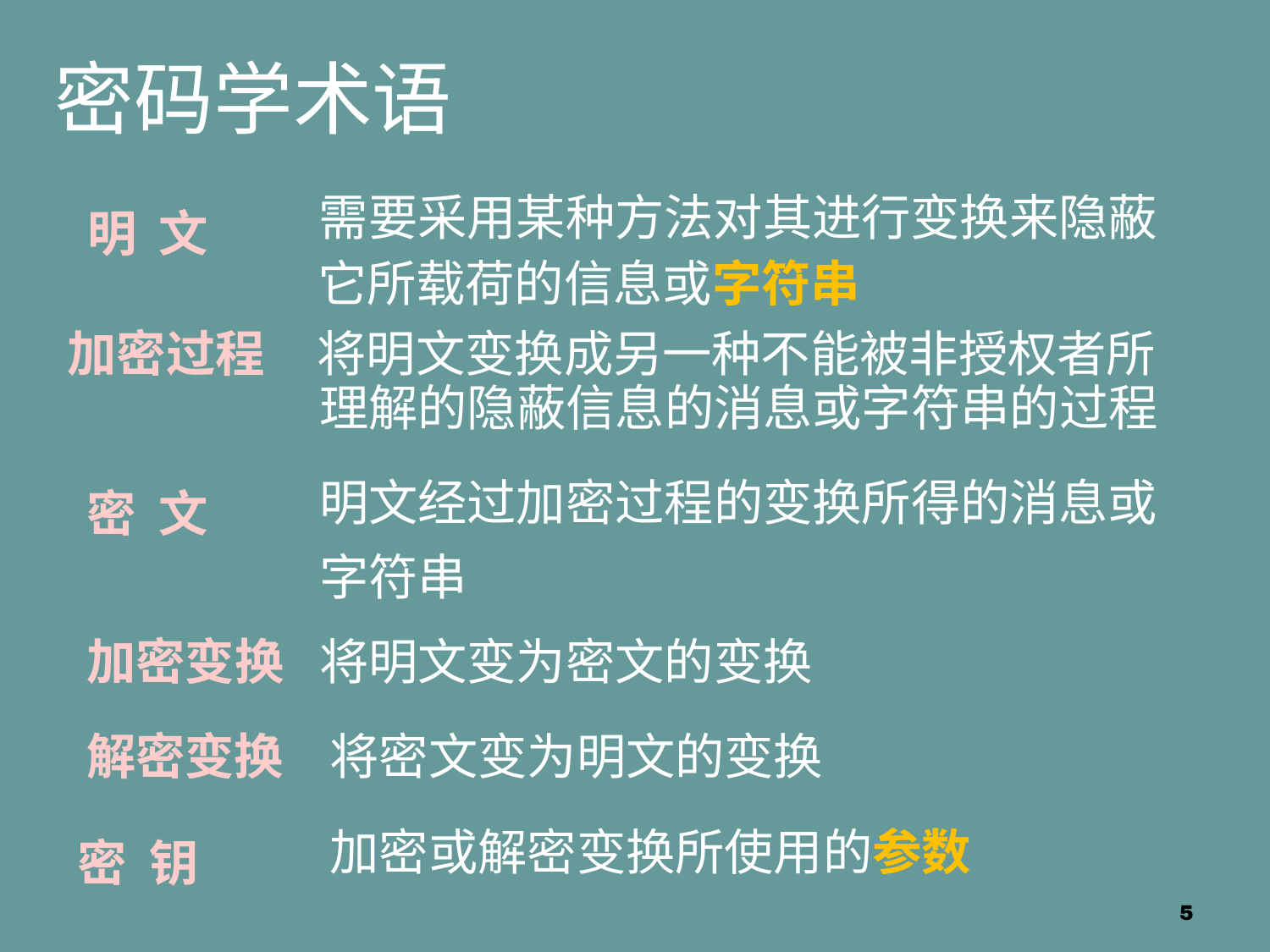

密码学术语
需要采用某种方法对其进行变换来隐蔽
明  文
它所载荷的信息或字符串
加密过程
将明文变换成另一种不能被非授权者所
理解的隐蔽信息的消息或字符串的过程
明文经过加密过程的变换所得的消息或
密  文
字符串
加密变换
将明文变为密文的变换
解密变换
将密文变为明文的变换
加密或解密变换所使用的参数
密  钥
5